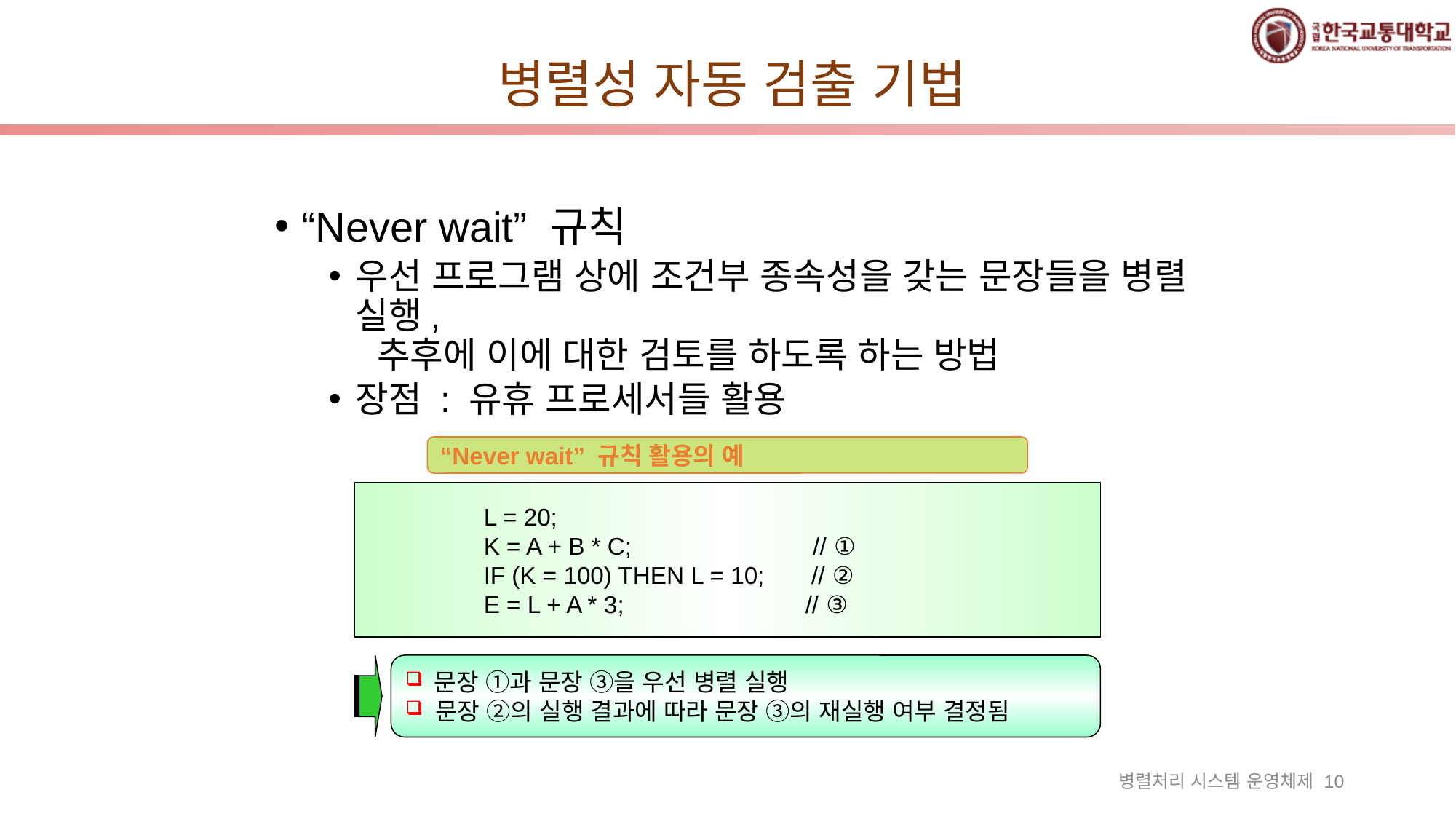

# 병렬성 자동 검출 기법
“Never wait” 규칙
우선 프로그램 상에 조건부 종속성을 갖는 문장들을 병렬 실행,
    추후에 이에 대한 검토를 하도록 하는 방법
장점 : 유휴 프로세서들 활용
“Never wait” 규칙 활용의 예

L = 20;
K = A + B * C;                           // ①
IF (K = 100) THEN L = 10;       // ②
E = L + A * 3;                           // ③

 문장 ①과 문장 ③을 우선 병렬 실행
 문장 ②의 실행 결과에 따라 문장 ③의 재실행 여부 결정됨
병렬처리 시스템 운영체제 10